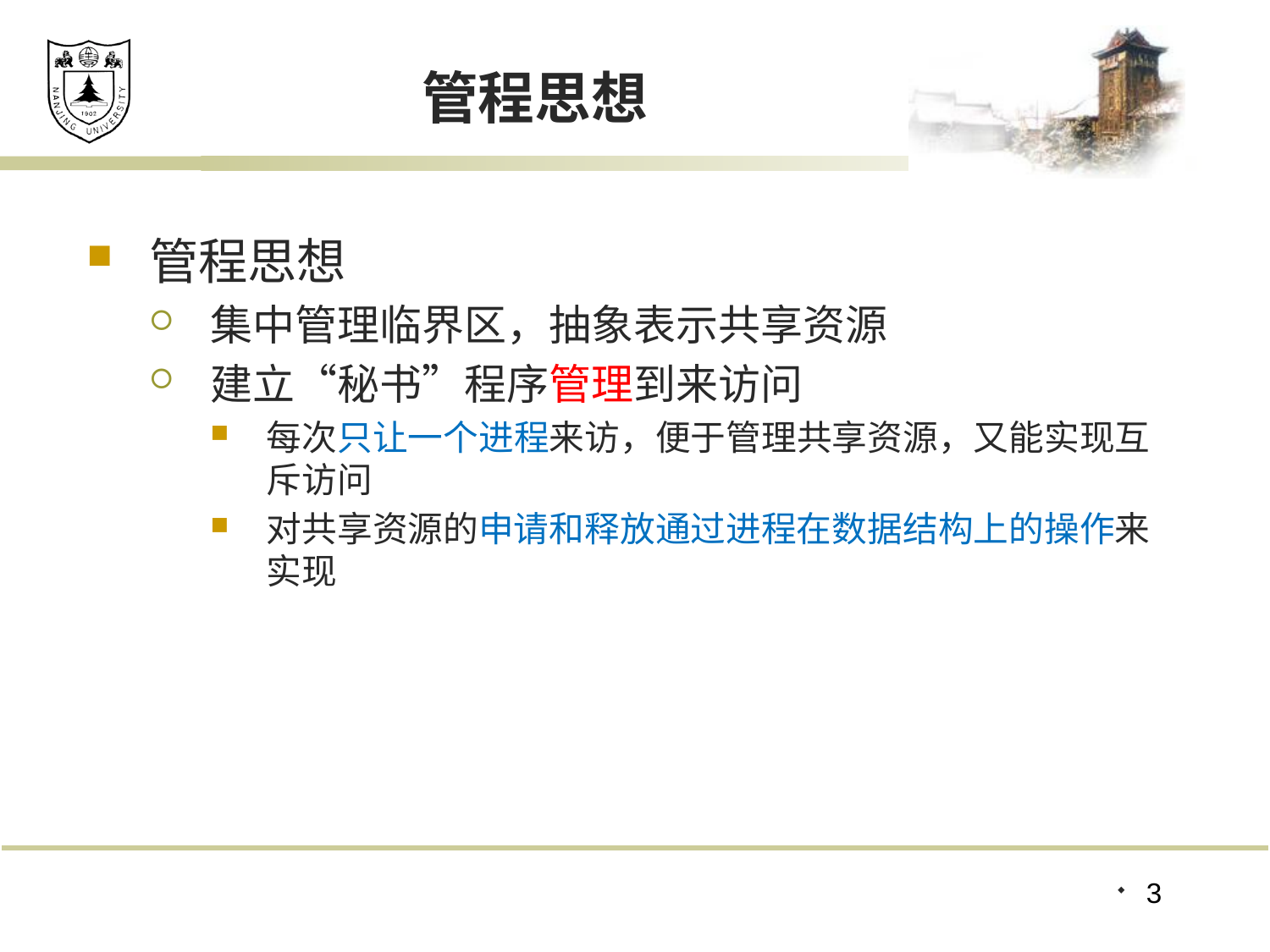

# 管程思想
管程思想
集中管理临界区，抽象表示共享资源
建立“秘书”程序管理到来访问
每次只让一个进程来访，便于管理共享资源，又能实现互斥访问
对共享资源的申请和释放通过进程在数据结构上的操作来实现

3